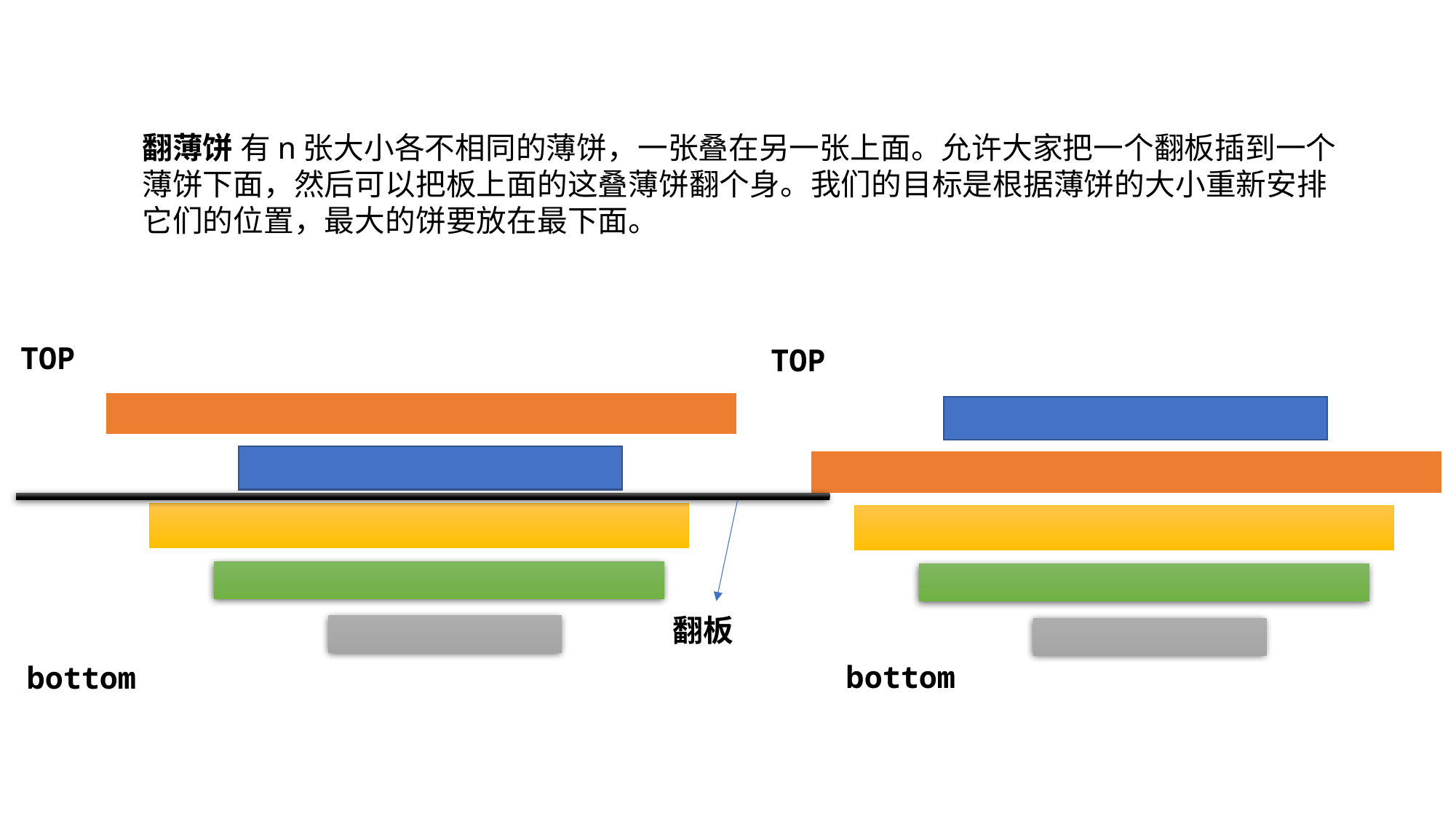

翻薄饼 有n张大小各不相同的薄饼，一张叠在另一张上面。允许大家把一个翻板插到一个薄饼下面，然后可以把板上面的这叠薄饼翻个身。我们的目标是根据薄饼的大小重新安排它们的位置，最大的饼要放在最下面。
TOP
TOP

翻板

bottom
bottom